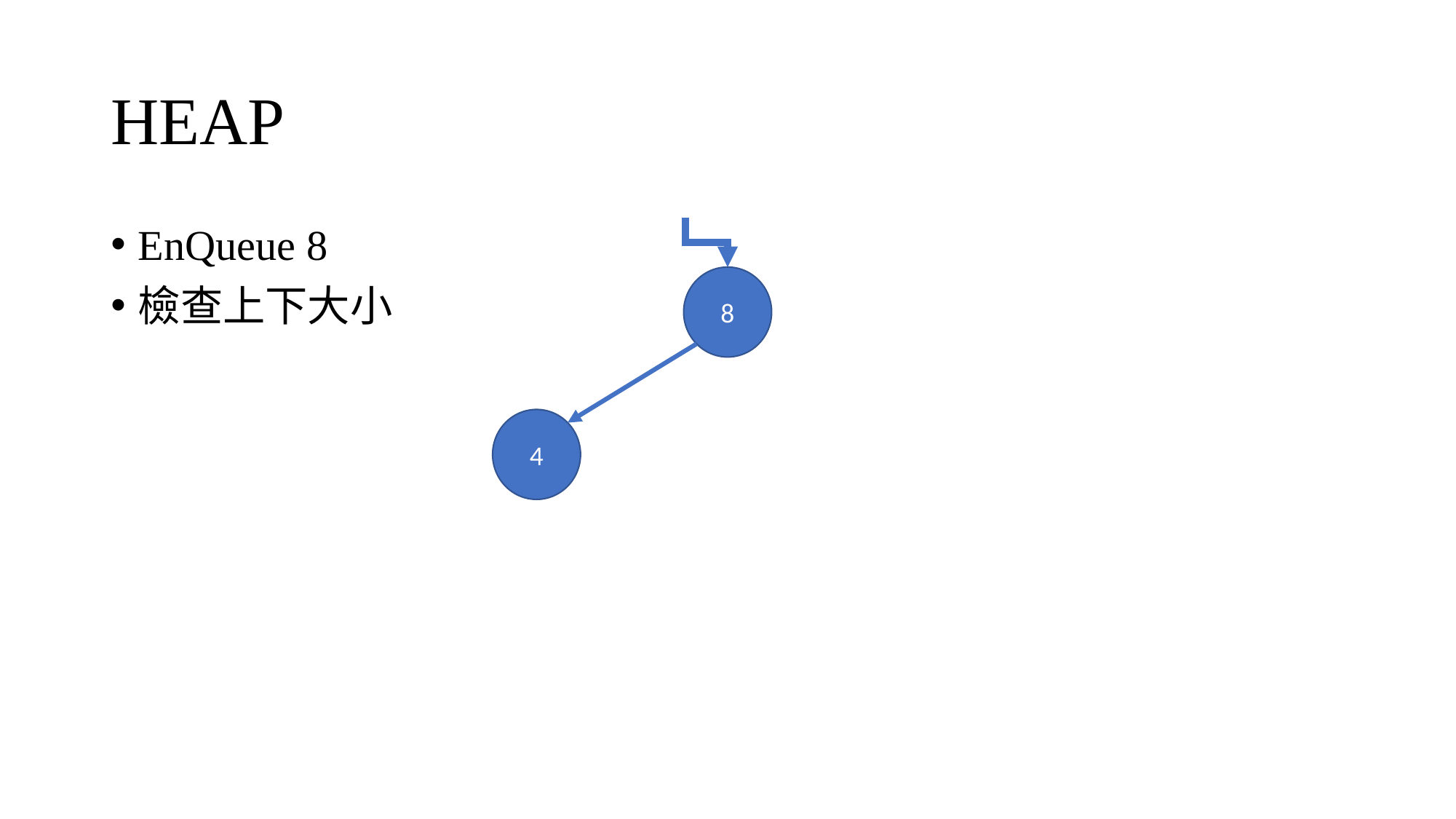

# HEAP
EnQueue 8
檢查上下大小
8
4